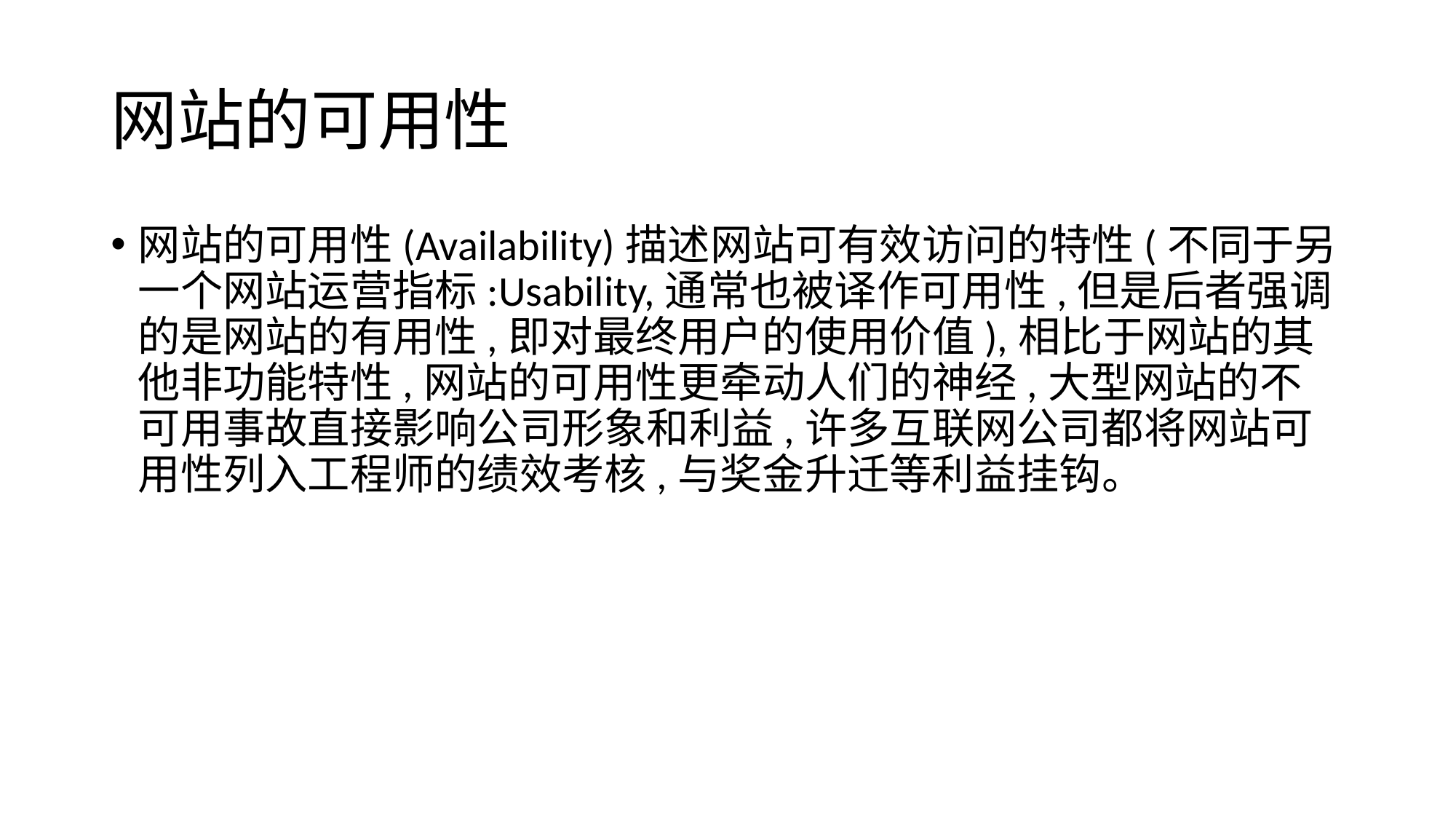

# 网站的可用性
网站的可用性(Availability)描述网站可有效访问的特性(不同于另一个网站运营指标:Usability,通常也被译作可用性,但是后者强调的是网站的有用性,即对最终用户的使用价值),相比于网站的其他非功能特性,网站的可用性更牵动人们的神经,大型网站的不可用事故直接影响公司形象和利益,许多互联网公司都将网站可用性列入工程师的绩效考核,与奖金升迁等利益挂钩。